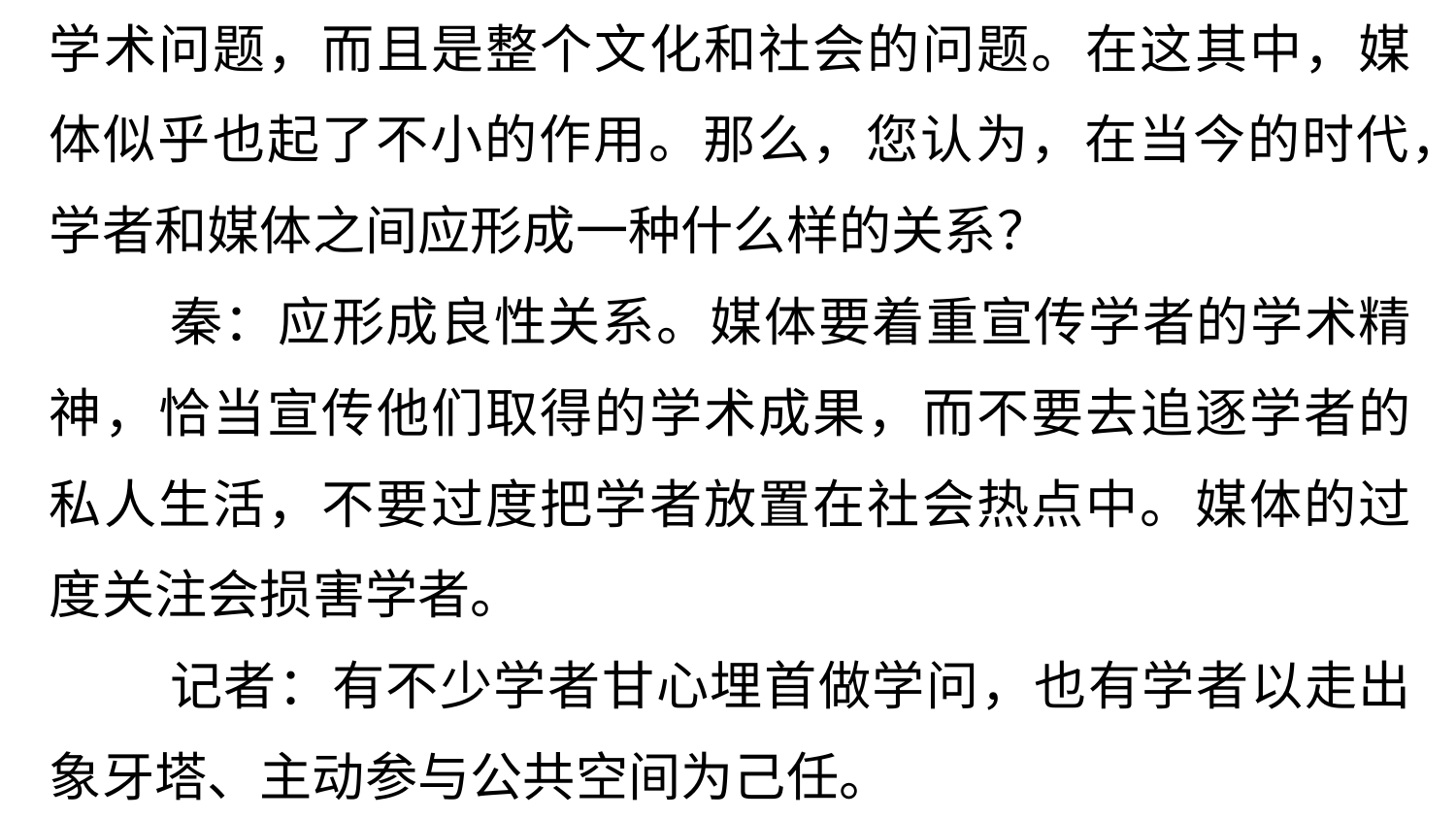

学术问题，而且是整个文化和社会的问题。在这其中，媒体似乎也起了不小的作用。那么，您认为，在当今的时代，学者和媒体之间应形成一种什么样的关系？
        秦：应形成良性关系。媒体要着重宣传学者的学术精神，恰当宣传他们取得的学术成果，而不要去追逐学者的私人生活，不要过度把学者放置在社会热点中。媒体的过度关注会损害学者。
        记者：有不少学者甘心埋首做学问，也有学者以走出象牙塔、主动参与公共空间为己任。